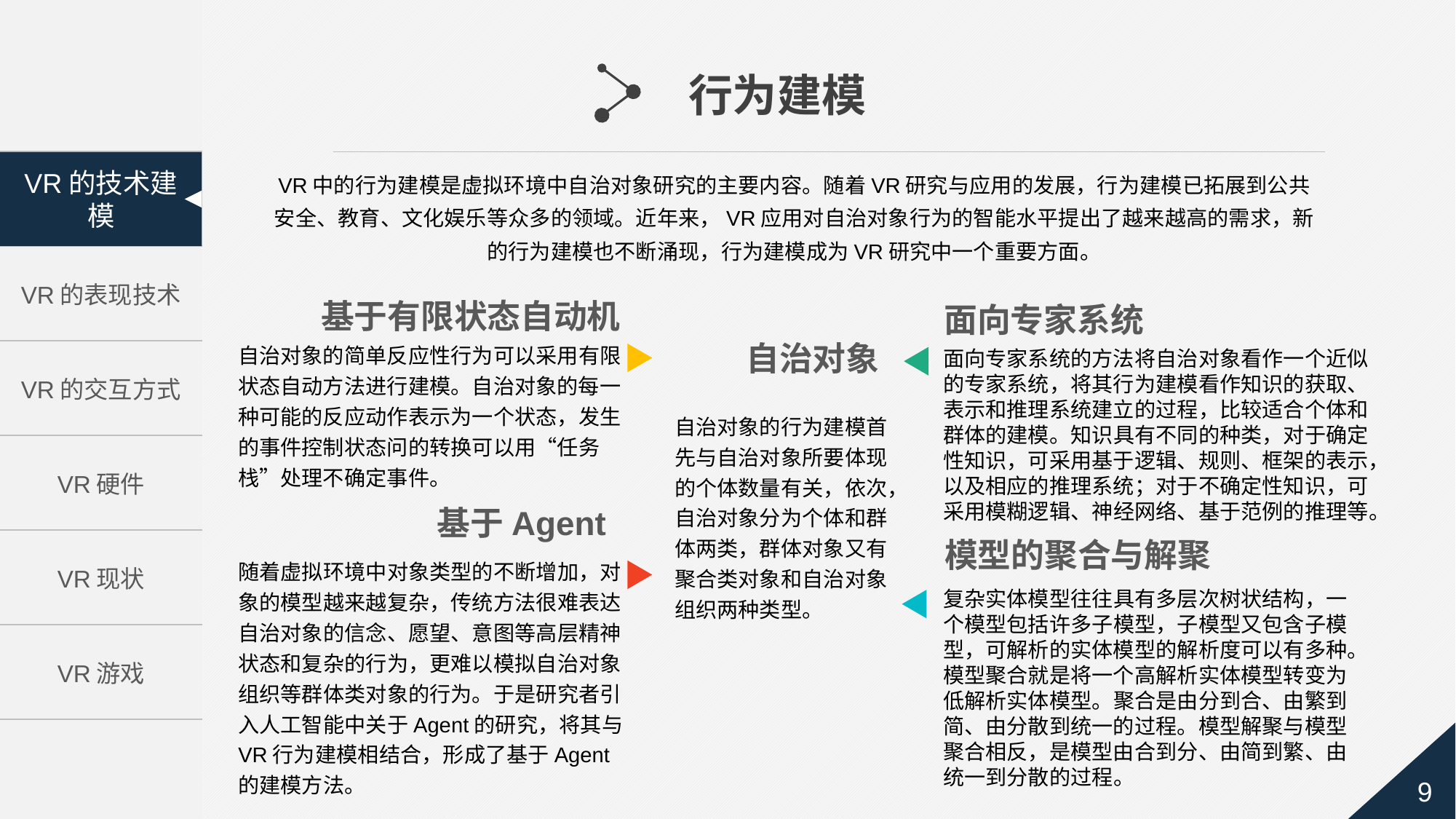

行为建模
VR中的行为建模是虚拟环境中自治对象研究的主要内容。随着VR研究与应用的发展，行为建模已拓展到公共安全、教育、文化娱乐等众多的领域。近年来，VR应用对自治对象行为的智能水平提出了越来越高的需求，新的行为建模也不断涌现，行为建模成为VR研究中一个重要方面。
基于有限状态自动机
面向专家系统
自治对象的简单反应性行为可以采用有限状态自动方法进行建模。自治对象的每一种可能的反应动作表示为一个状态，发生的事件控制状态问的转换可以用“任务栈”处理不确定事件。
自治对象
面向专家系统的方法将自治对象看作一个近似的专家系统，将其行为建模看作知识的获取、表示和推理系统建立的过程，比较适合个体和群体的建模。知识具有不同的种类，对于确定性知识，可采用基于逻辑、规则、框架的表示，以及相应的推理系统；对于不确定性知识，可采用模糊逻辑、神经网络、基于范例的推理等。

自治对象的行为建模首先与自治对象所要体现的个体数量有关，依次，自治对象分为个体和群体两类，群体对象又有聚合类对象和自治对象组织两种类型。
基于Agent
模型的聚合与解聚
随着虚拟环境中对象类型的不断增加，对象的模型越来越复杂，传统方法很难表达自治对象的信念、愿望、意图等高层精神状态和复杂的行为，更难以模拟自治对象组织等群体类对象的行为。于是研究者引入人工智能中关于Agent的研究，将其与VR行为建模相结合，形成了基于Agent的建模方法。

复杂实体模型往往具有多层次树状结构，一个模型包括许多子模型，子模型又包含子模型，可解析的实体模型的解析度可以有多种。模型聚合就是将一个高解析实体模型转变为低解析实体模型。聚合是由分到合、由繁到简、由分散到统一的过程。模型解聚与模型聚合相反，是模型由合到分、由简到繁、由统一到分散的过程。